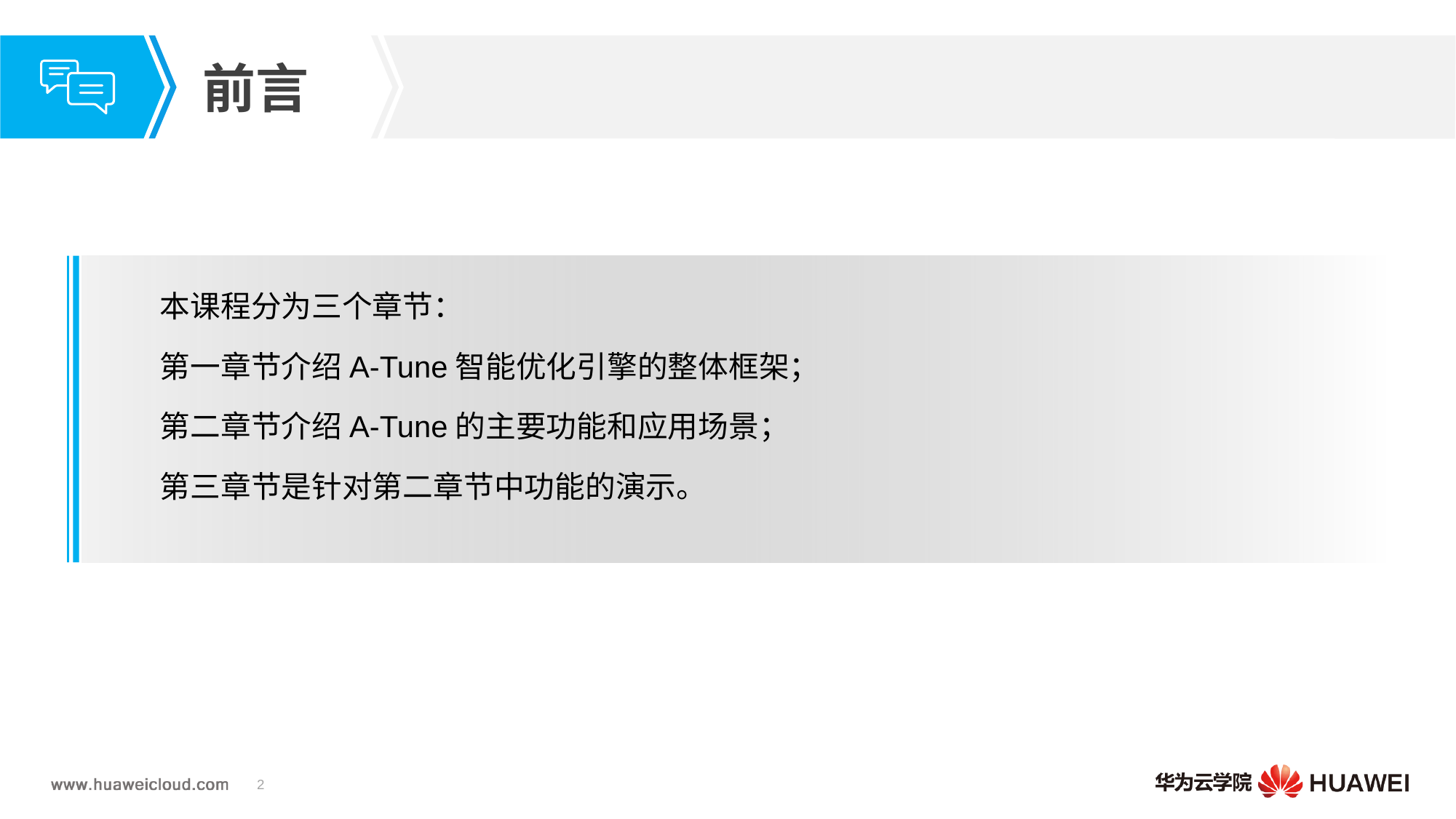

本课程分为三个章节：
第一章节介绍A-Tune智能优化引擎的整体框架；
第二章节介绍A-Tune的主要功能和应用场景；
第三章节是针对第二章节中功能的演示。